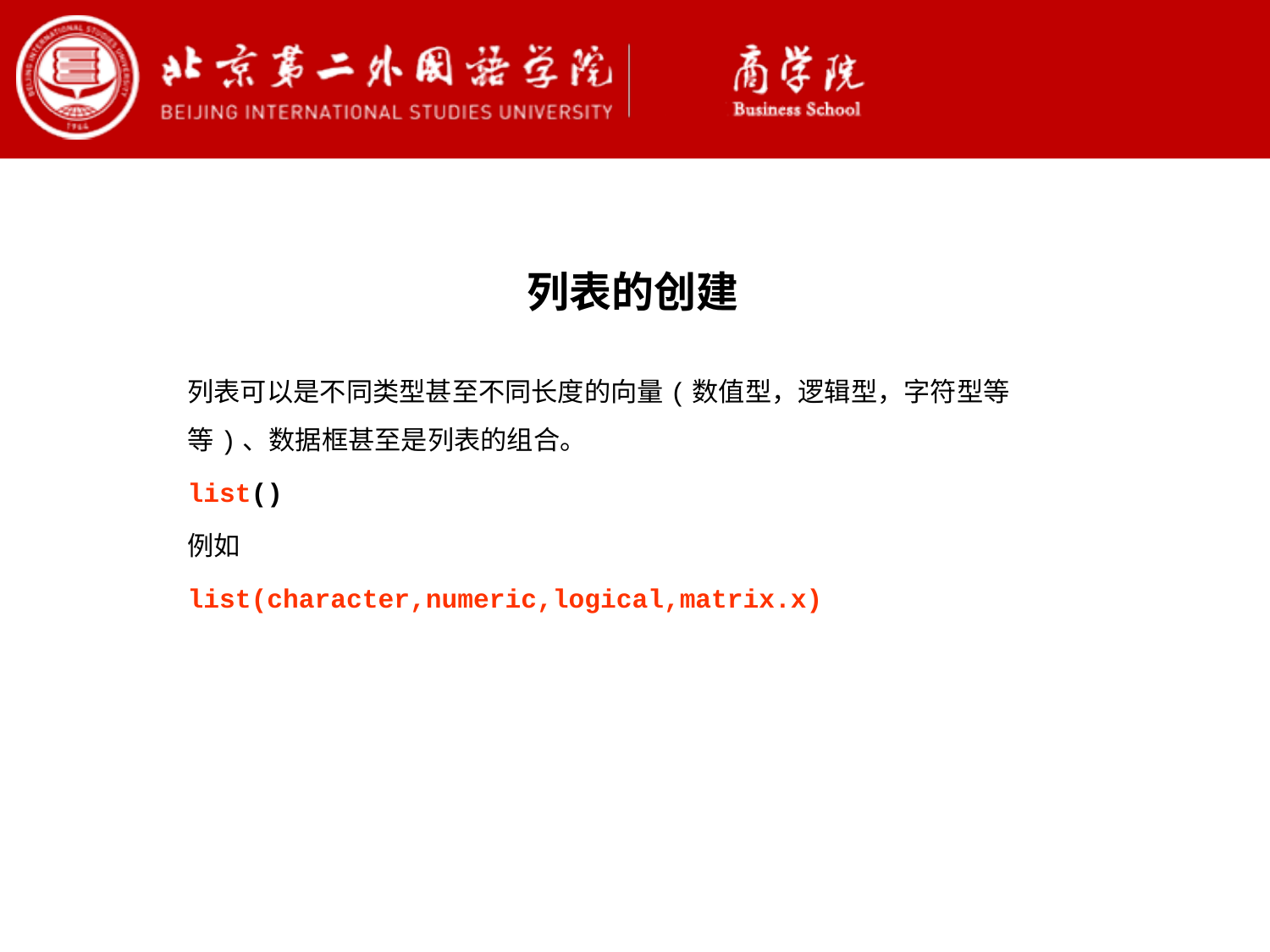

列表的创建
列表可以是不同类型甚至不同长度的向量(数值型，逻辑型，字符型等等)、数据框甚至是列表的组合。
list()
例如
list(character,numeric,logical,matrix.x)